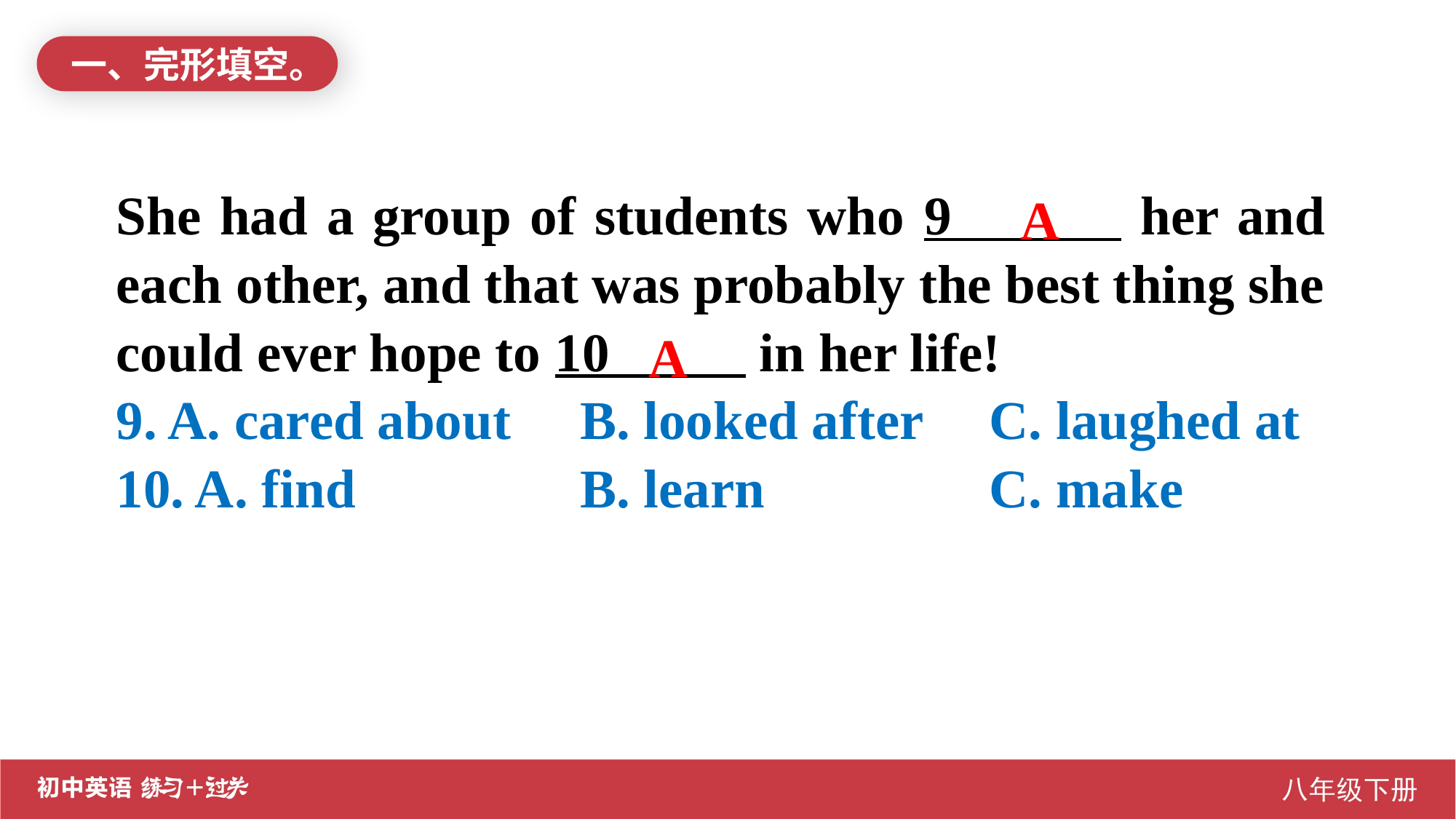

一、完形填空。
A
She had a group of students who 9          her and each other, and that was probably the best thing she could ever hope to 10           in her life!
9. A. cared about	  B. looked after	C. laughed at
10. A. find		  B. learn			C. make
A